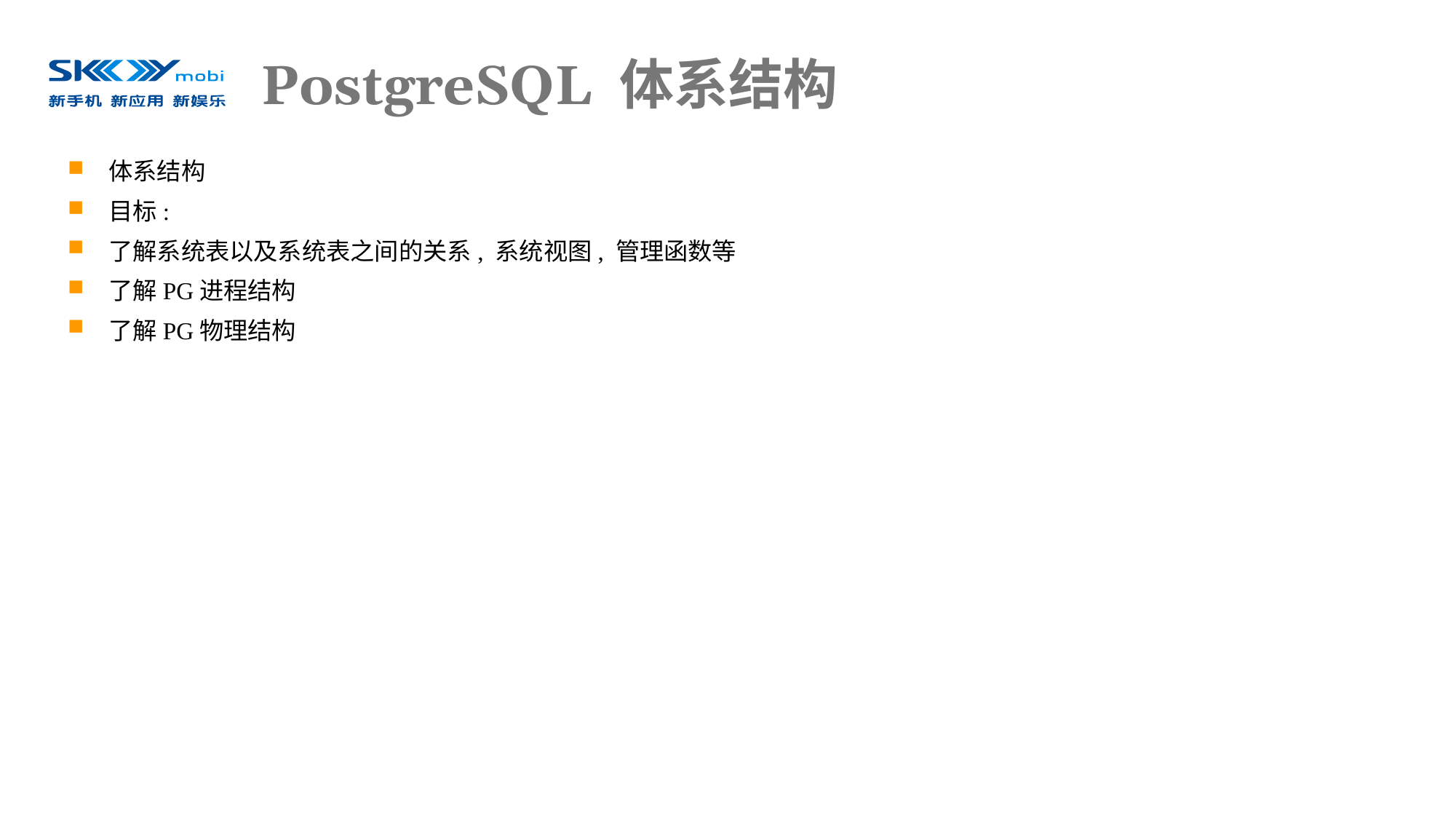

# PostgreSQL 体系结构
体系结构
目标:
了解系统表以及系统表之间的关系, 系统视图, 管理函数等
了解PG进程结构
了解PG物理结构